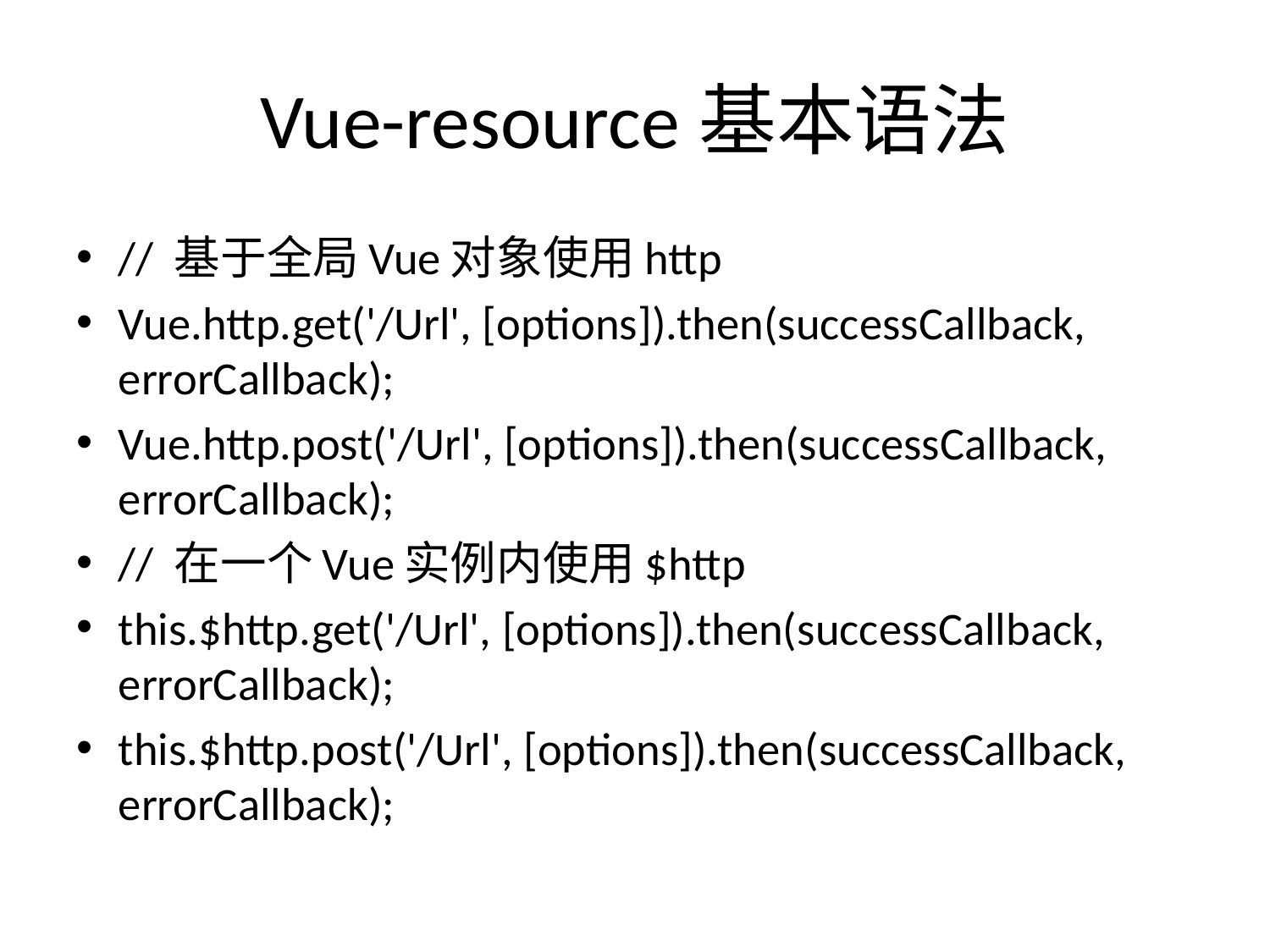

# Vue-resource基本语法
// 基于全局Vue对象使用http
Vue.http.get('/Url', [options]).then(successCallback, errorCallback);
Vue.http.post('/Url', [options]).then(successCallback, errorCallback);
// 在一个Vue实例内使用$http
this.$http.get('/Url', [options]).then(successCallback, errorCallback);
this.$http.post('/Url', [options]).then(successCallback, errorCallback);